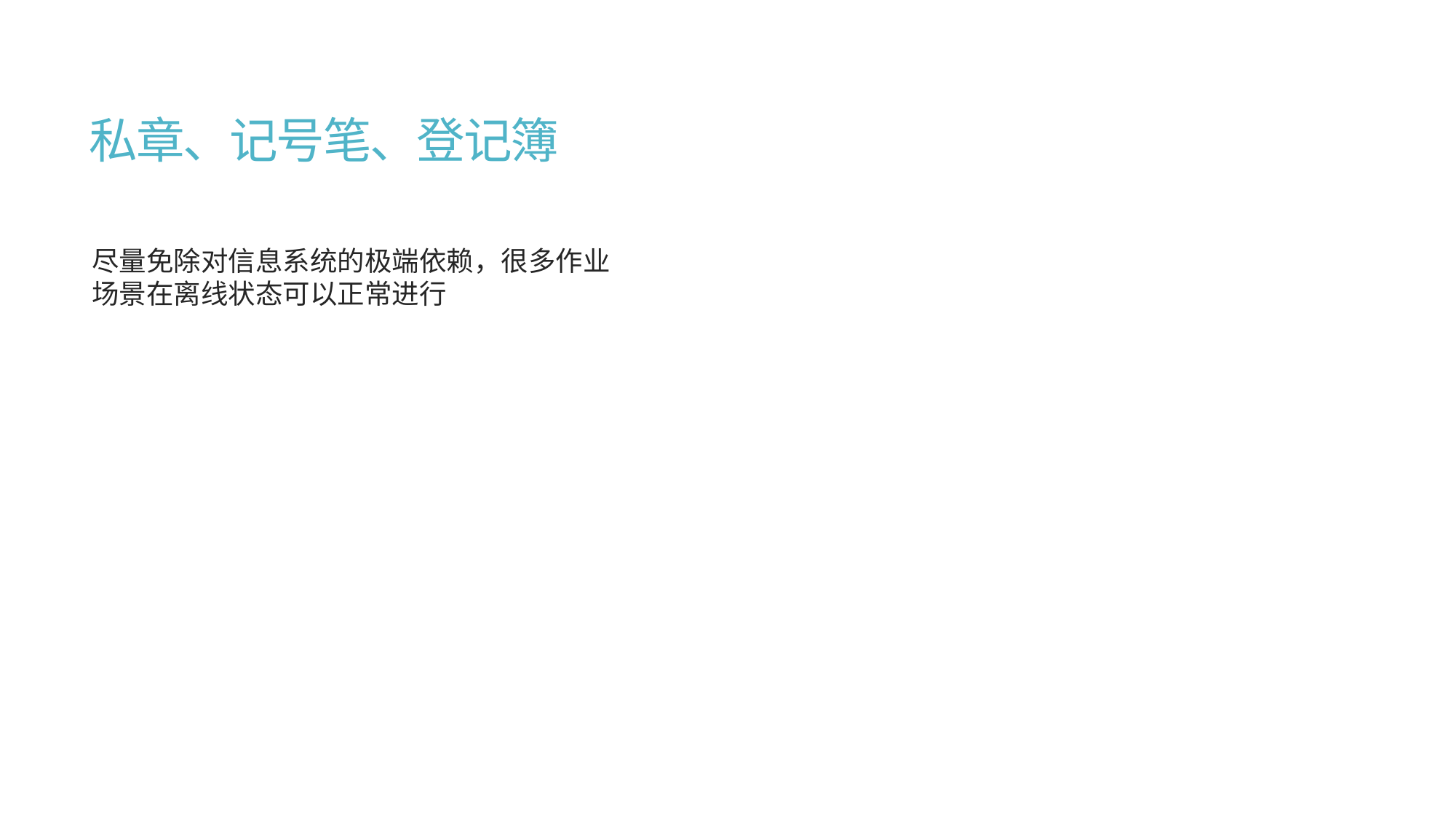

# 私章、记号笔、登记簿
尽量免除对信息系统的极端依赖，很多作业场景在离线状态可以正常进行